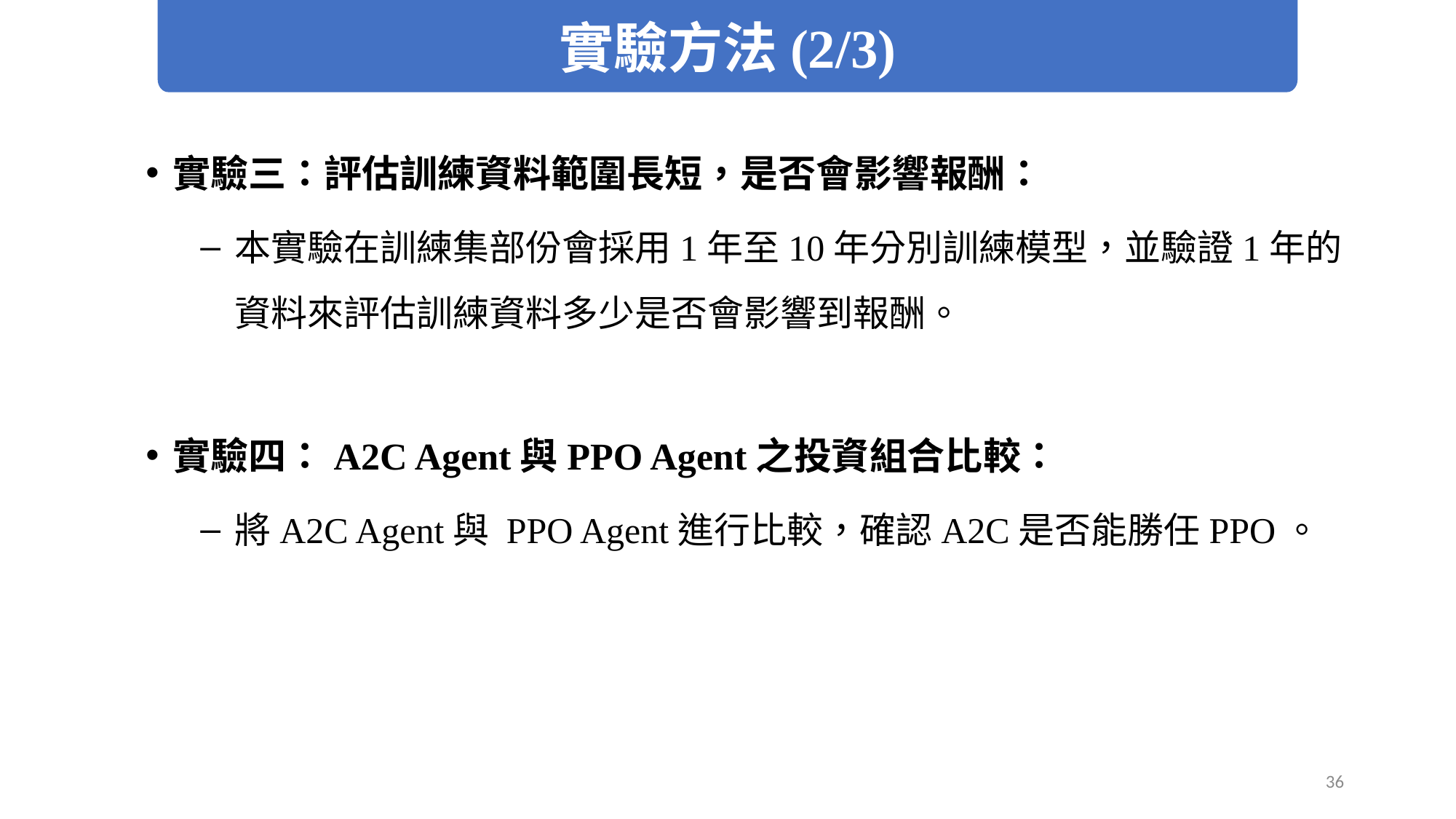

實驗方法(2/3)
實驗三：評估訓練資料範圍長短，是否會影響報酬：
本實驗在訓練集部份會採用1年至10年分別訓練模型，並驗證1年的資料來評估訓練資料多少是否會影響到報酬。

實驗四：A2C Agent與PPO Agent之投資組合比較：
將A2C Agent與 PPO Agent進行比較，確認A2C是否能勝任PPO。

36